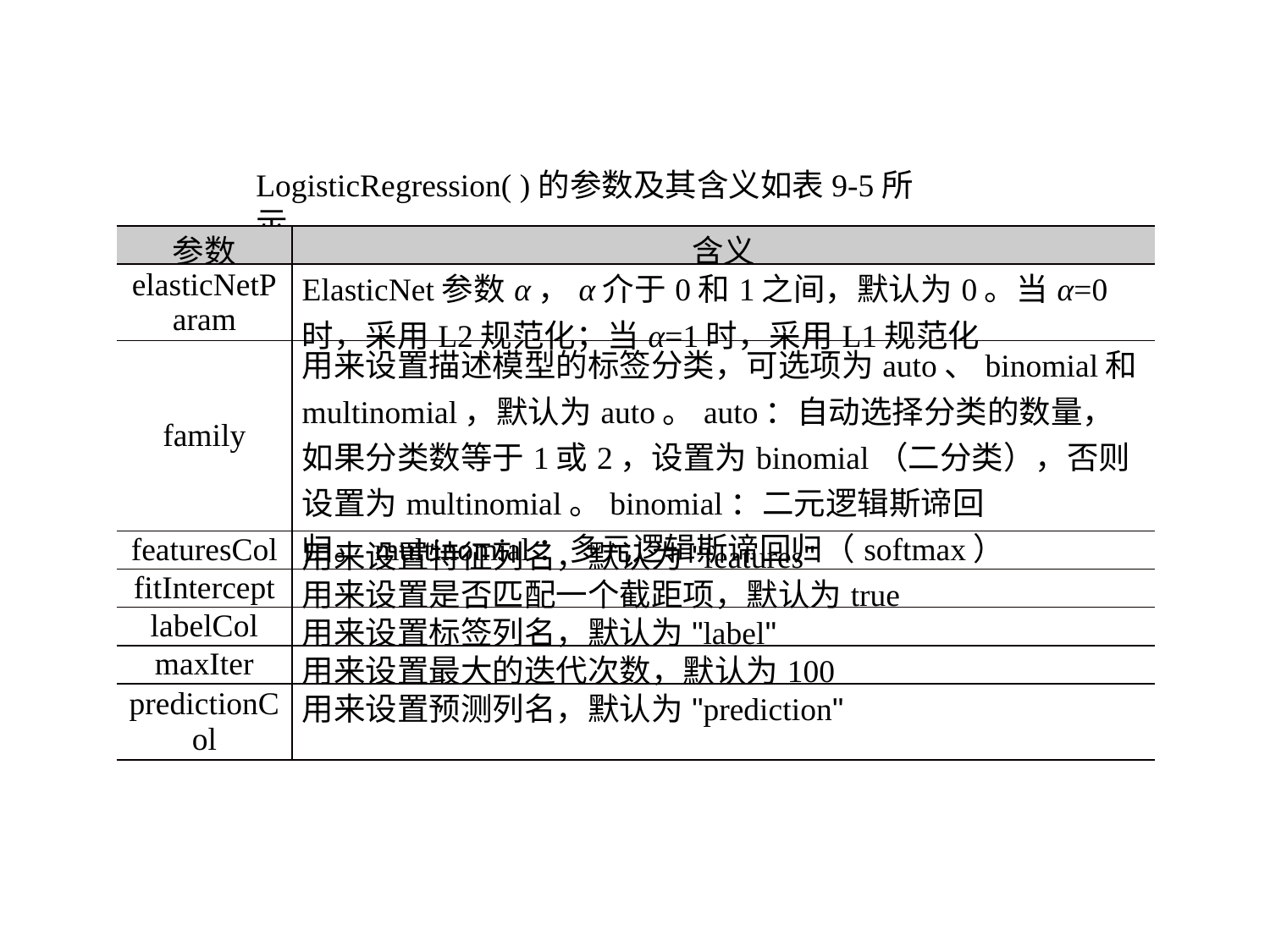

9.7.1 逻辑斯蒂回归分类算法
LogisticRegression( )的参数及其含义如表9-5所示。
| 参数 | 含义 |
| --- | --- |
| elasticNetParam | ElasticNet参数α，α介于0和1之间，默认为0。当α=0时，采用L2规范化；当α=1时，采用L1规范化 |
| family | 用来设置描述模型的标签分类，可选项为auto、binomial和multinomial，默认为auto。auto：自动选择分类的数量，如果分类数等于1或2，设置为binomial（二分类），否则设置为multinomial。binomial：二元逻辑斯谛回归。multinomial：多元逻辑斯谛回归（softmax） |
| featuresCol | 用来设置特征列名，默认为"features" |
| fitIntercept | 用来设置是否匹配一个截距项，默认为true |
| labelCol | 用来设置标签列名，默认为"label" |
| maxIter | 用来设置最大的迭代次数，默认为100 |
| predictionCol | 用来设置预测列名，默认为"prediction" |